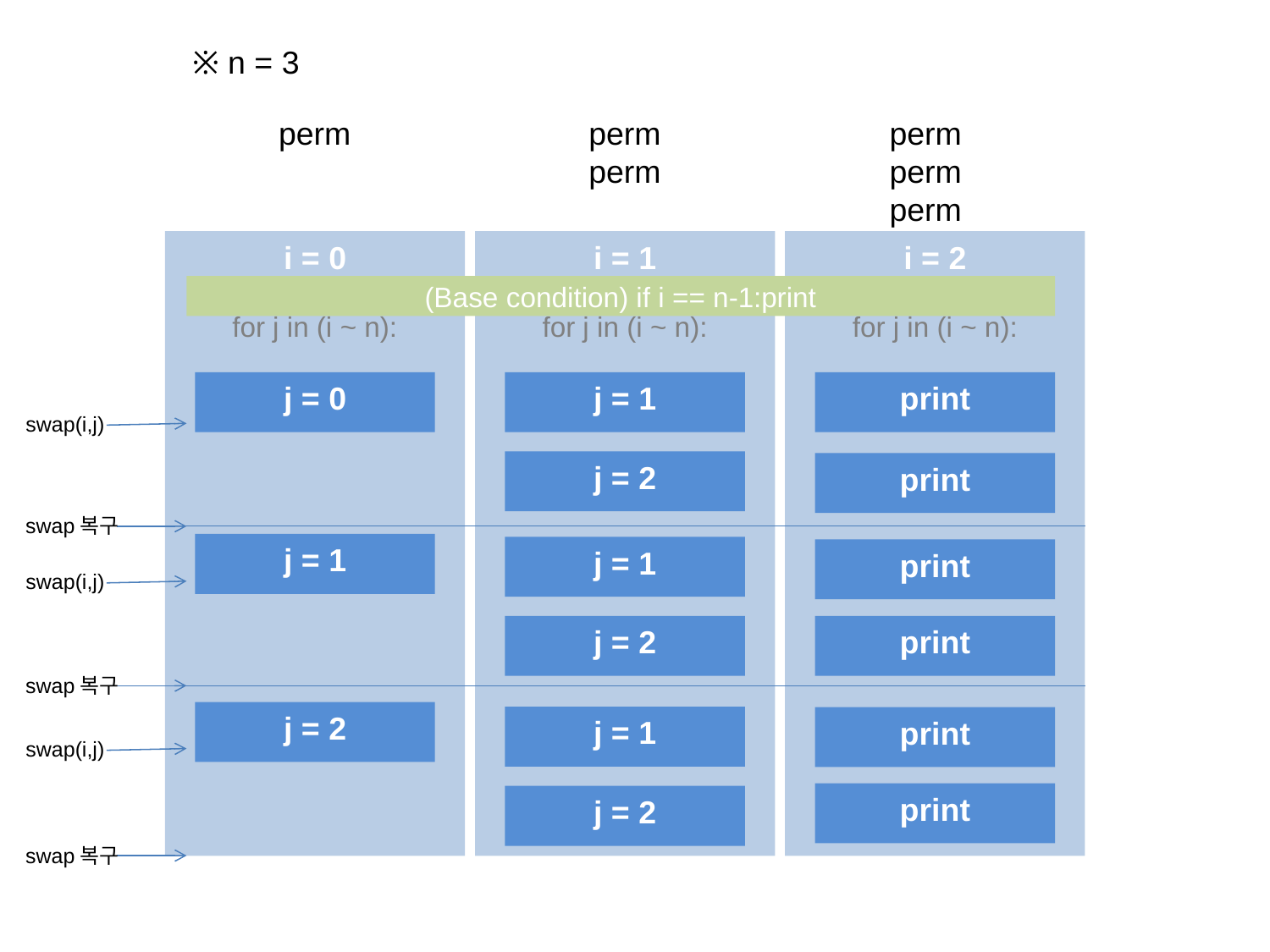

※ n = 3
perm
perm
perm
perm
perm
perm
i = 0

for j in (i ~ n):
i = 1

for j in (i ~ n):

i = 2

for j in (i ~ n):

(Base condition) if i == n-1:print
j = 0
j = 1
print
swap(i,j)
j = 2
print
swap복구
j = 1
j = 1
print
swap(i,j)
j = 2
print
swap복구
j = 2
j = 1
print
swap(i,j)
print
j = 2
swap복구